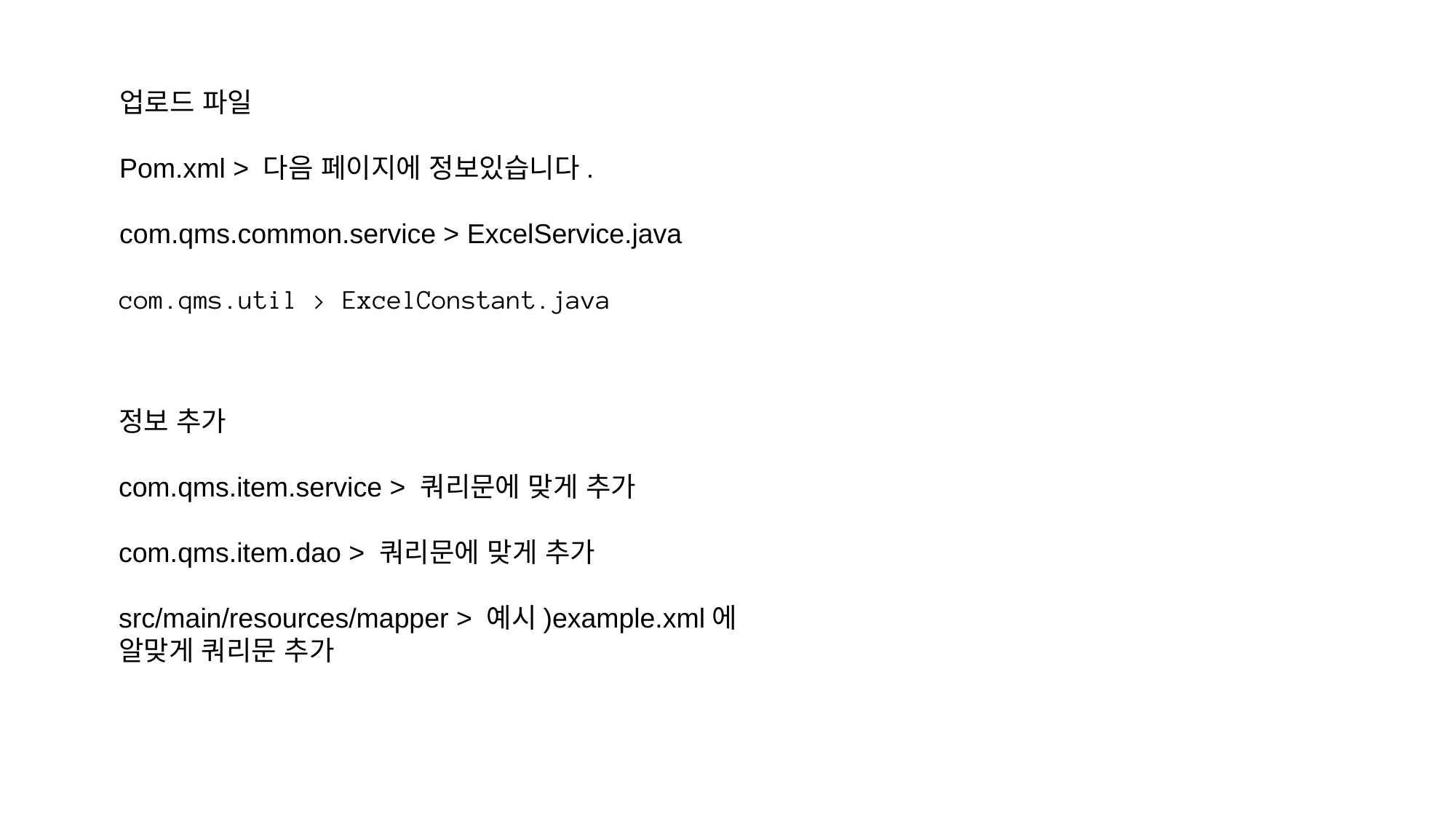

업로드 파일

Pom.xml > 다음 페이지에 정보있습니다.

com.qms.common.service > ExcelService.java

com.qms.util > ExcelConstant.java

정보 추가

com.qms.item.service > 쿼리문에 맞게 추가

com.qms.item.dao > 쿼리문에 맞게 추가

src/main/resources/mapper > 예시)example.xml에
알맞게 쿼리문 추가